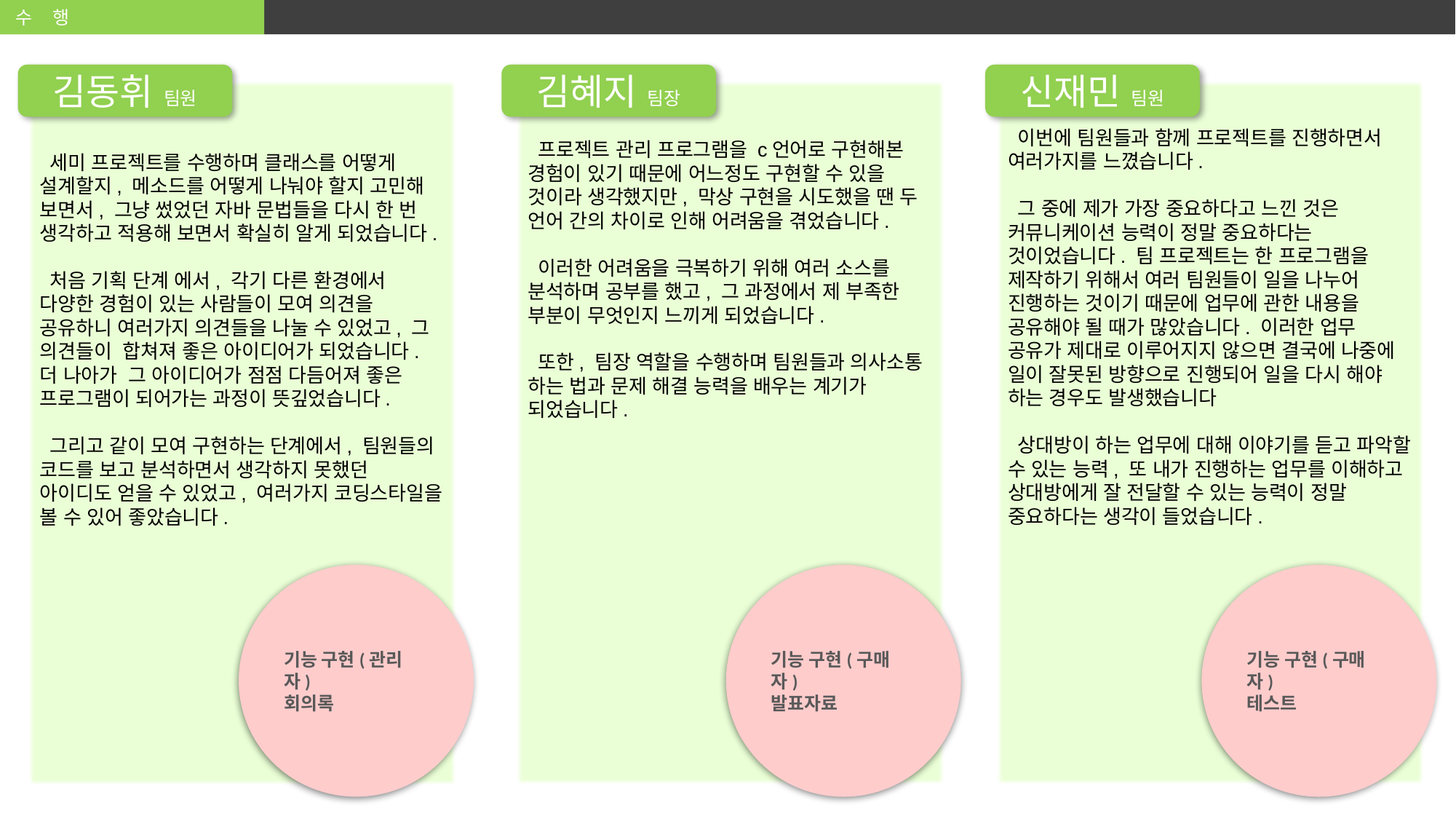

수    행

김동휘 팀원
김혜지 팀장
신재민 팀원
 세미 프로젝트를 수행하며 클래스를 어떻게 설계할지, 메소드를 어떻게 나눠야 할지 고민해 보면서, 그냥 썼었던 자바 문법들을 다시 한 번 생각하고 적용해 보면서 확실히 알게 되었습니다.

 처음 기획 단계 에서, 각기 다른 환경에서 다양한 경험이 있는 사람들이 모여 의견을 공유하니 여러가지 의견들을 나눌 수 있었고, 그 의견들이  합쳐져 좋은 아이디어가 되었습니다. 더 나아가  그 아이디어가 점점 다듬어져 좋은 프로그램이 되어가는 과정이 뜻깊었습니다.

 그리고 같이 모여 구현하는 단계에서, 팀원들의 코드를 보고 분석하면서 생각하지 못했던 아이디도 얻을 수 있었고, 여러가지 코딩스타일을 볼 수 있어 좋았습니다.

 프로젝트 관리 프로그램을 c언어로 구현해본 경험이 있기 때문에 어느정도 구현할 수 있을 것이라 생각했지만, 막상 구현을 시도했을 땐 두 언어 간의 차이로 인해 어려움을 겪었습니다.

 이러한 어려움을 극복하기 위해 여러 소스를 분석하며 공부를 했고, 그 과정에서 제 부족한 부분이 무엇인지 느끼게 되었습니다.

 또한, 팀장 역할을 수행하며 팀원들과 의사소통 하는 법과 문제 해결 능력을 배우는 계기가 되었습니다.

 이번에 팀원들과 함께 프로젝트를 진행하면서 여러가지를 느꼈습니다.

 그 중에 제가 가장 중요하다고 느낀 것은 커뮤니케이션 능력이 정말 중요하다는 것이었습니다. 팀 프로젝트는 한 프로그램을 제작하기 위해서 여러 팀원들이 일을 나누어 진행하는 것이기 때문에 업무에 관한 내용을 공유해야 될 때가 많았습니다. 이러한 업무 공유가 제대로 이루어지지 않으면 결국에 나중에 일이 잘못된 방향으로 진행되어 일을 다시 해야 하는 경우도 발생했습니다

 상대방이 하는 업무에 대해 이야기를 듣고 파악할 수 있는 능력, 또 내가 진행하는 업무를 이해하고 상대방에게 잘 전달할 수 있는 능력이 정말 중요하다는 생각이 들었습니다.

기능 구현(관리자)
회의록
기능 구현(구매자)
발표자료
기능 구현(구매자)
테스트